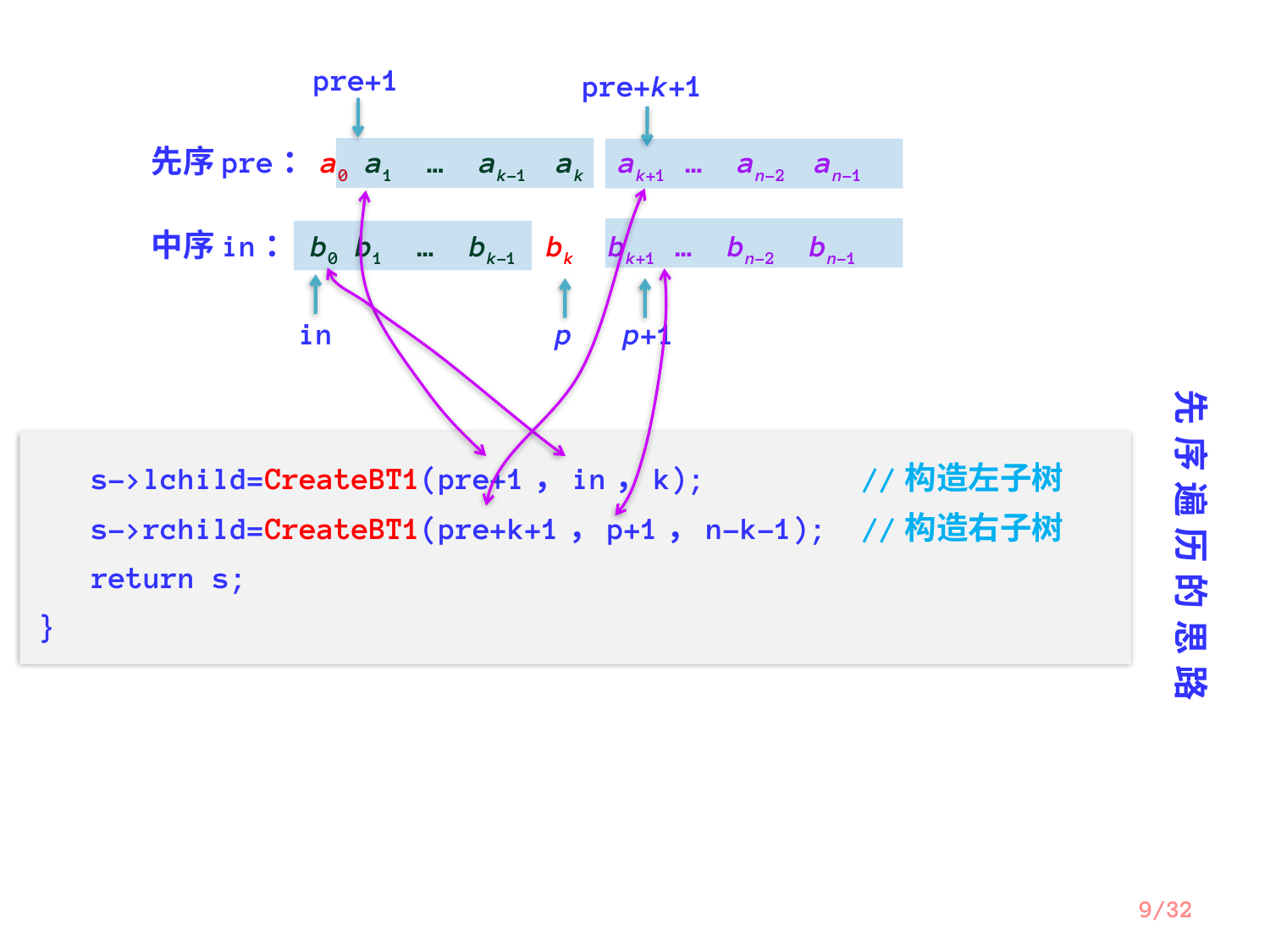

pre+1
pre+k+1
先序pre：a0 a1  …  ak-1   ak  ak+1  …  an-2   an-1

中序in： b0 b1  …  bk-1   bk  bk+1  …  bn-2  bn-1
in
p
p+1
先序遍历的思路
   s->lchild=CreateBT1(pre+1，in，k);         //构造左子树
   s->rchild=CreateBT1(pre+k+1，p+1，n-k-1);  //构造右子树
   return s;
}
9/32